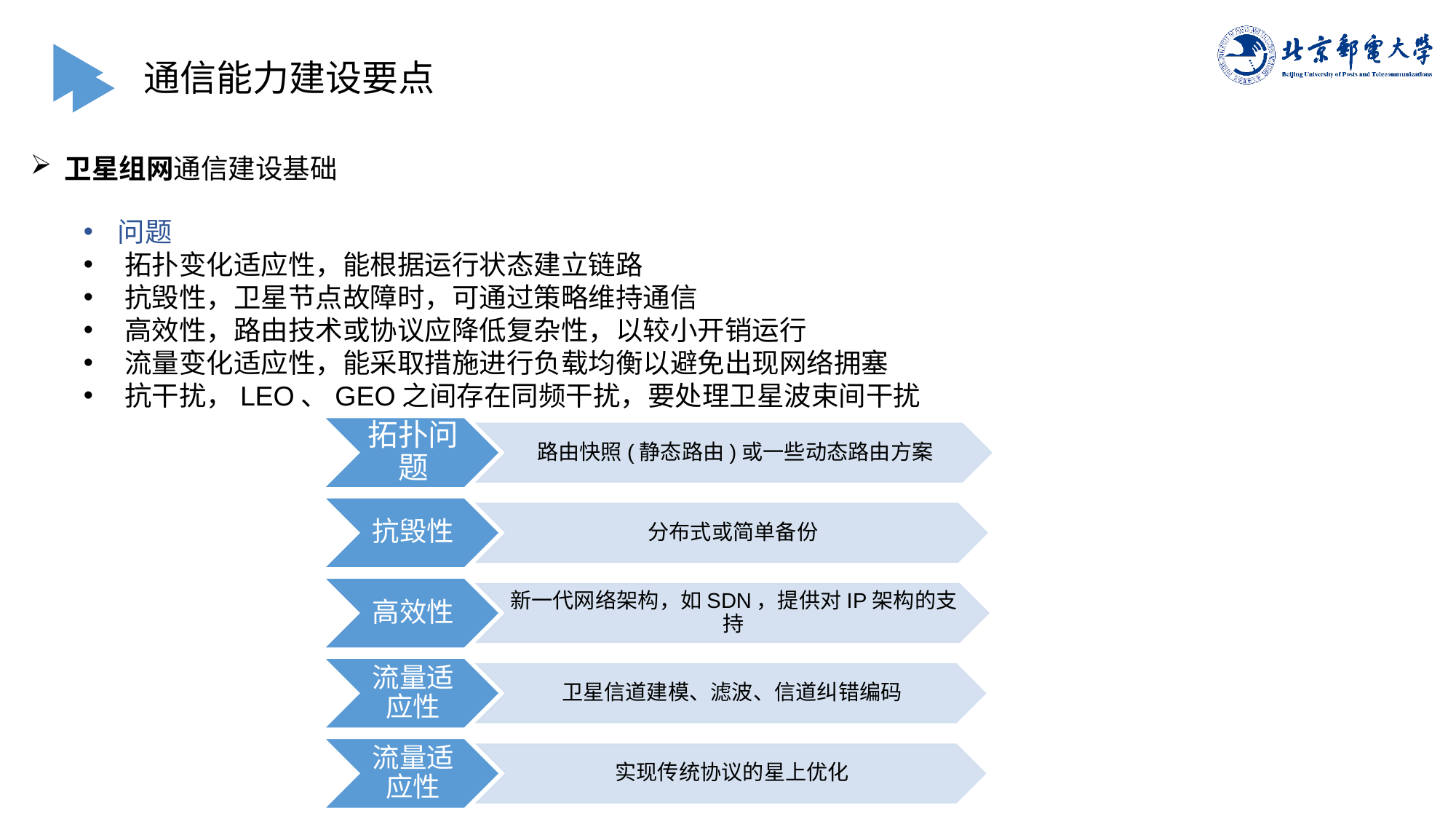

通信能力建设要点
卫星组网通信建设基础
问题
拓扑变化适应性，能根据运行状态建立链路
抗毁性，卫星节点故障时，可通过策略维持通信
高效性，路由技术或协议应降低复杂性，以较小开销运行
流量变化适应性，能采取措施进行负载均衡以避免出现网络拥塞
抗干扰，LEO、GEO之间存在同频干扰，要处理卫星波束间干扰
拓扑问题
路由快照(静态路由)或一些动态路由方案
抗毁性
分布式或简单备份
高效性
新一代网络架构，如SDN，提供对IP架构的支持
流量适应性
卫星信道建模、滤波、信道纠错编码
流量适应性
实现传统协议的星上优化